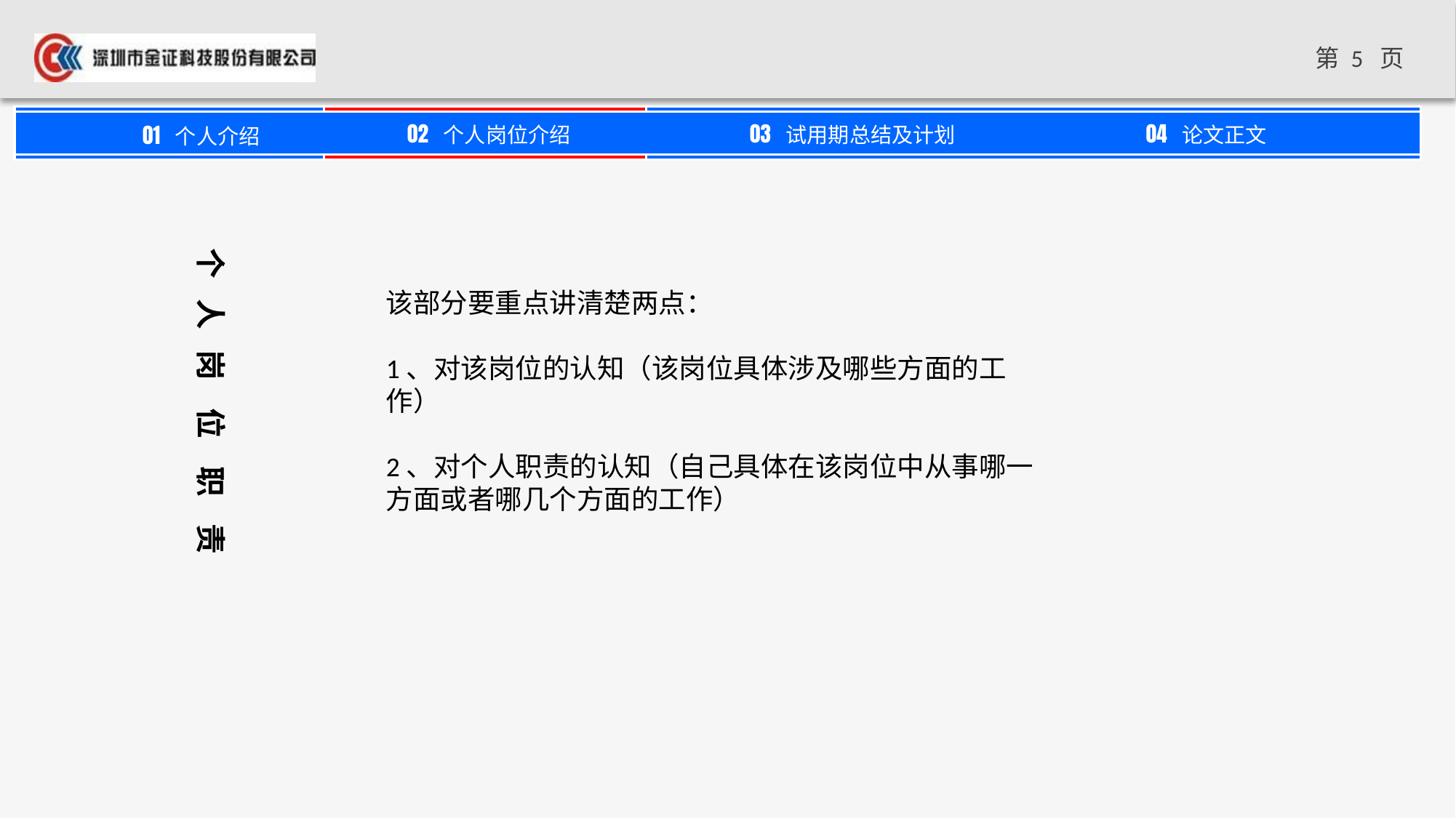

个   人   岗    位    职    责
该部分要重点讲清楚两点：

1、对该岗位的认知（该岗位具体涉及哪些方面的工作）

2、对个人职责的认知（自己具体在该岗位中从事哪一方面或者哪几个方面的工作）